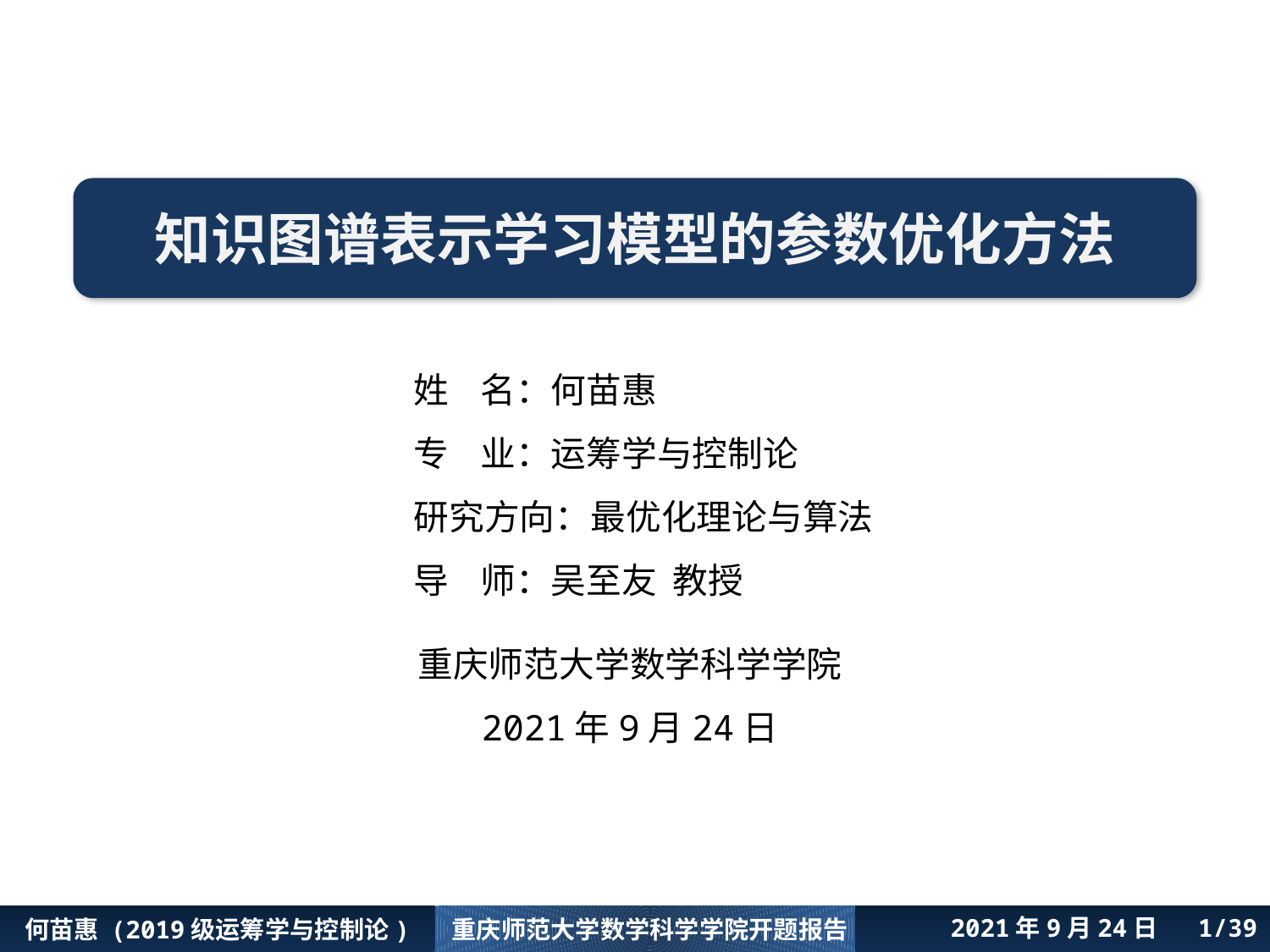

知识图谱表示学习模型的参数优化方法
姓    名：何苗惠
专    业：运筹学与控制论
研究方向：最优化理论与算法
导    师：吴至友  教授
重庆师范大学数学科学学院
2021年9月24日
何苗惠 (2019级运筹学与控制论)
重庆师范大学数学科学学院开题报告
2021年9月24日      1/39